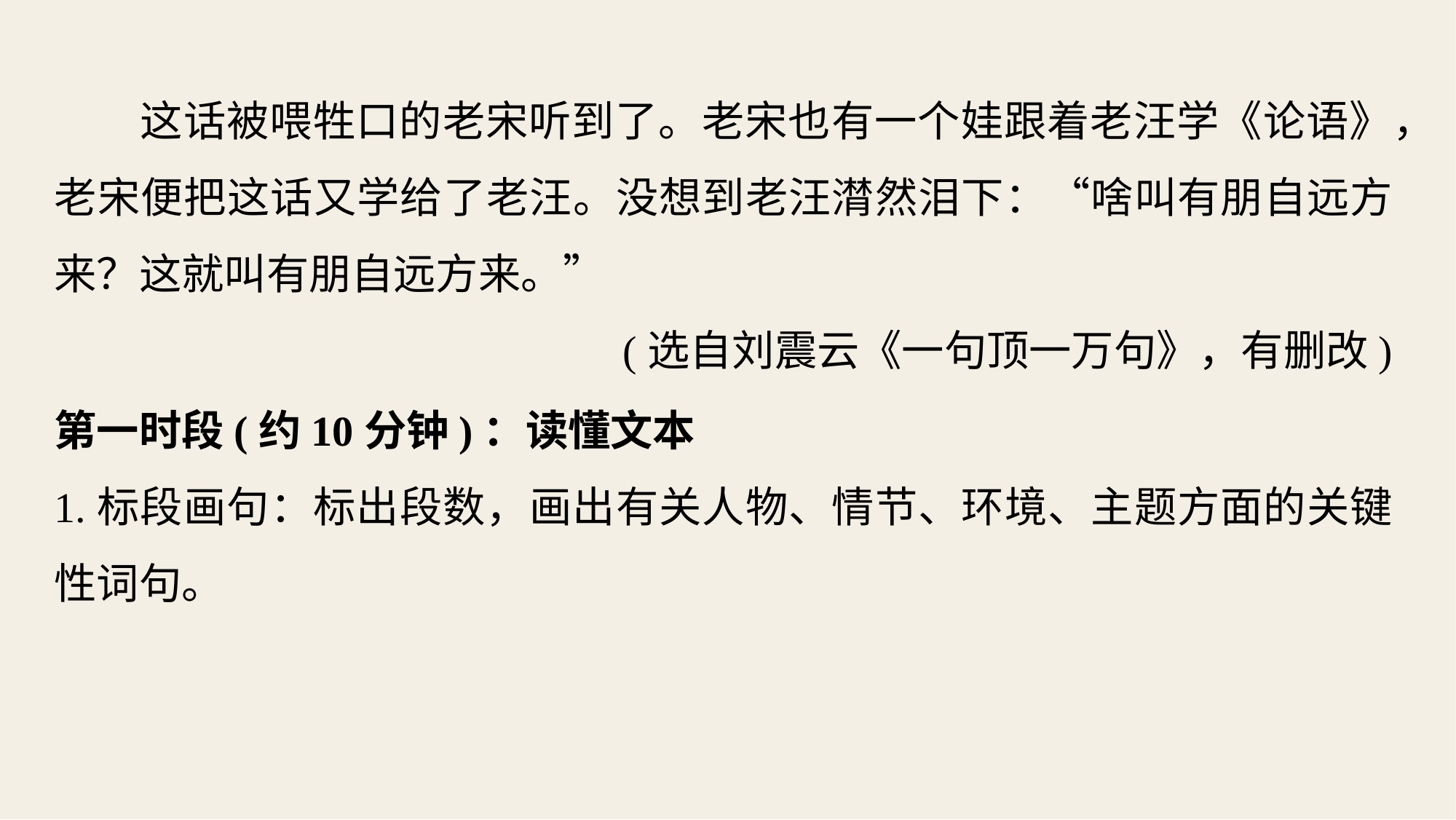

这话被喂牲口的老宋听到了。老宋也有一个娃跟着老汪学《论语》，老宋便把这话又学给了老汪。没想到老汪潸然泪下：“啥叫有朋自远方来？这就叫有朋自远方来。”
(选自刘震云《一句顶一万句》，有删改)
第一时段(约10分钟)：读懂文本
1.标段画句：标出段数，画出有关人物、情节、环境、主题方面的关键性词句。